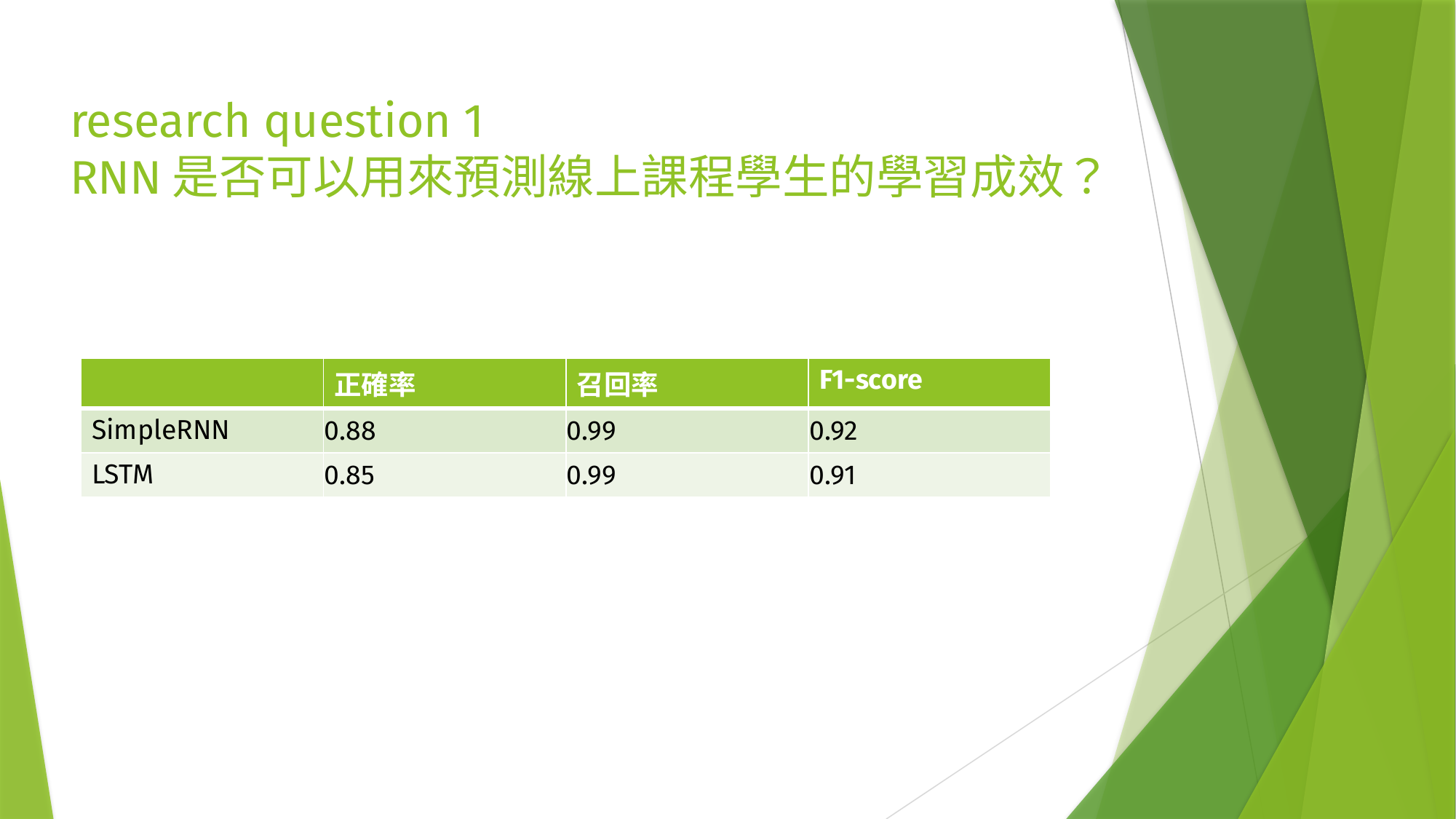

# research question 1 RNN是否可以用來預測線上課程學生的學習成效？
|  | 正確率 | 召回率 | F1-score |
| --- | --- | --- | --- |
| SimpleRNN | 0.88 | 0.99 | 0.92 |
| LSTM | 0.85 | 0.99 | 0.91 |